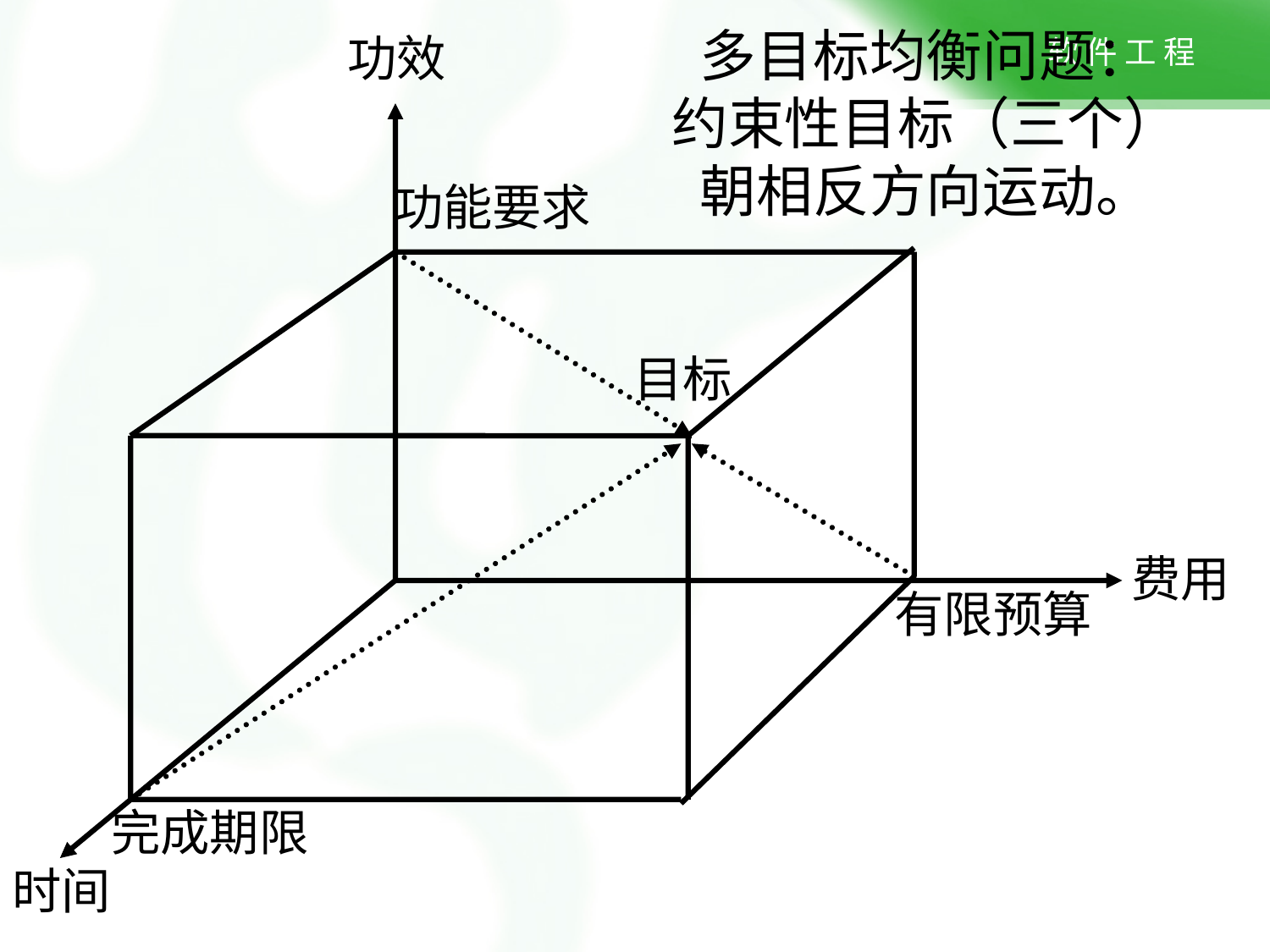

功效

功能要求

目标

费用

有限预算

完成期限

时间
# 多目标均衡问题： 约束性目标（三个） 朝相反方向运动。